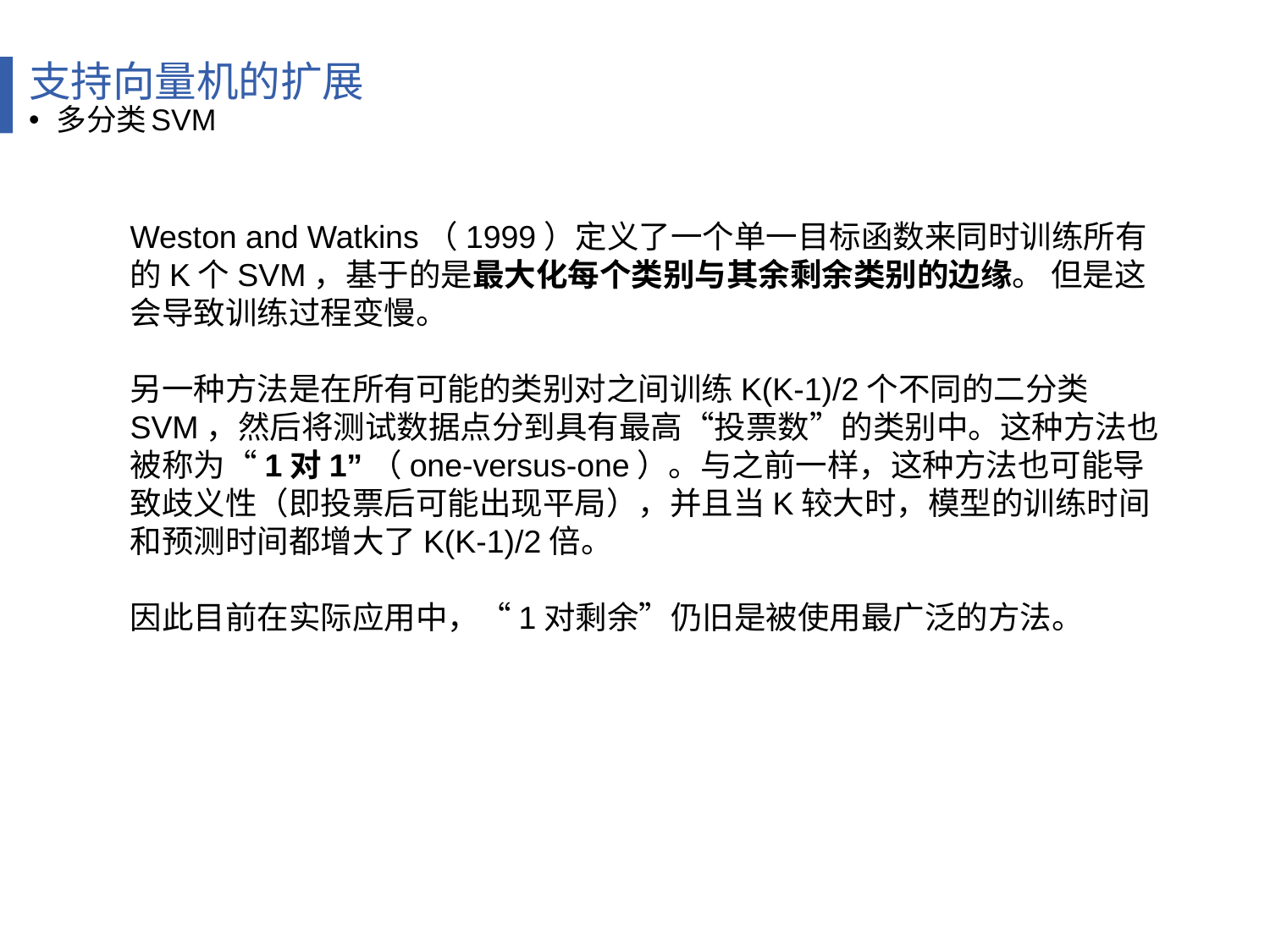

支持向量机的扩展

多分类SVM
Weston and Watkins（1999）定义了一个单一目标函数来同时训练所有的K个SVM，基于的是最大化每个类别与其余剩余类别的边缘。 但是这会导致训练过程变慢。

另一种方法是在所有可能的类别对之间训练K(K-1)/2个不同的二分类SVM，然后将测试数据点分到具有最高“投票数”的类别中。这种方法也被称为“1对1”（one-versus-one）。与之前一样，这种方法也可能导致歧义性（即投票后可能出现平局），并且当K较大时，模型的训练时间和预测时间都增大了K(K-1)/2倍。

因此目前在实际应用中，“1对剩余”仍旧是被使用最广泛的方法。